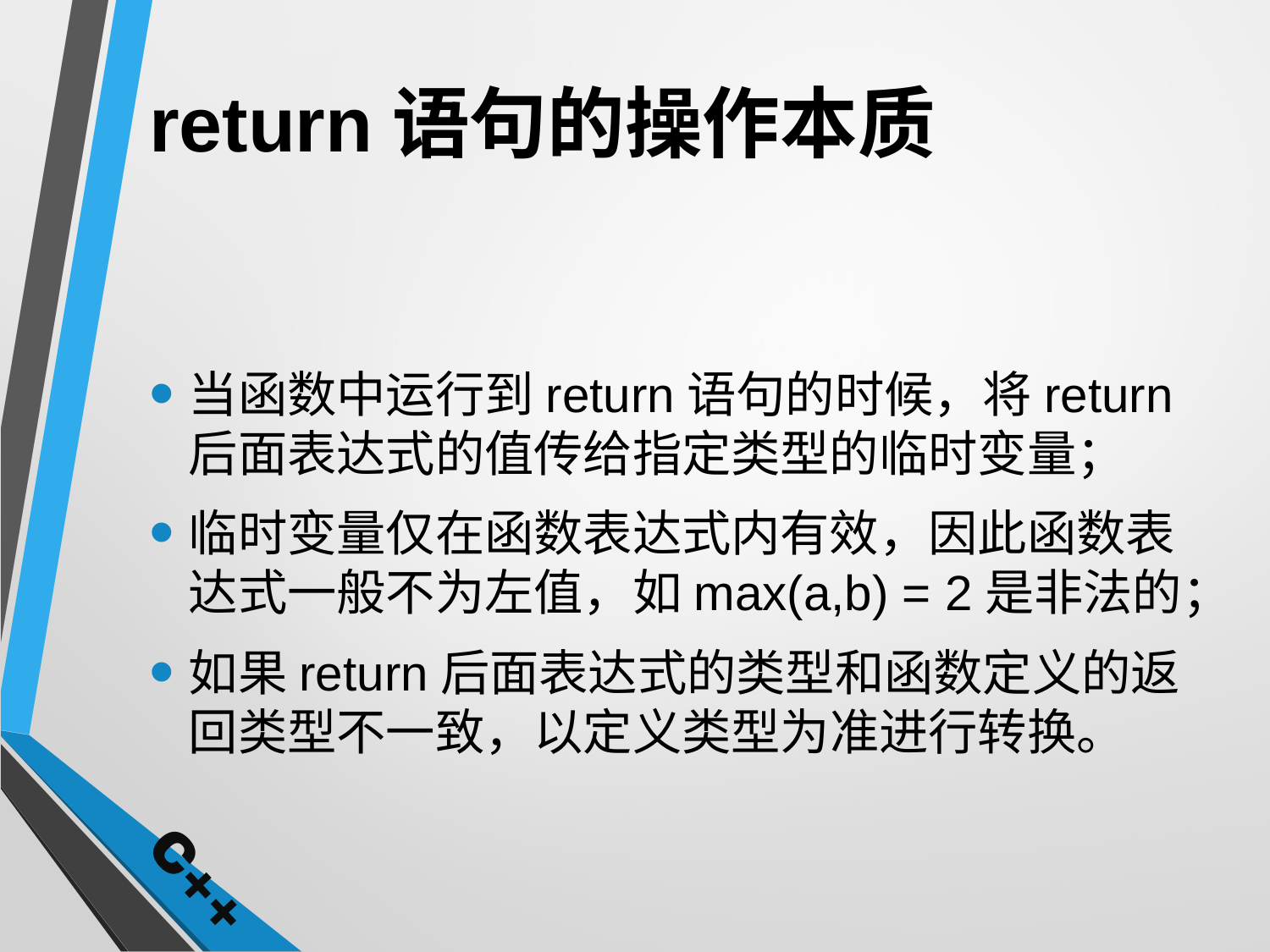

# return语句的操作本质
当函数中运行到return语句的时候，将return后面表达式的值传给指定类型的临时变量；
临时变量仅在函数表达式内有效，因此函数表达式一般不为左值，如max(a,b) = 2是非法的；
如果return后面表达式的类型和函数定义的返回类型不一致，以定义类型为准进行转换。